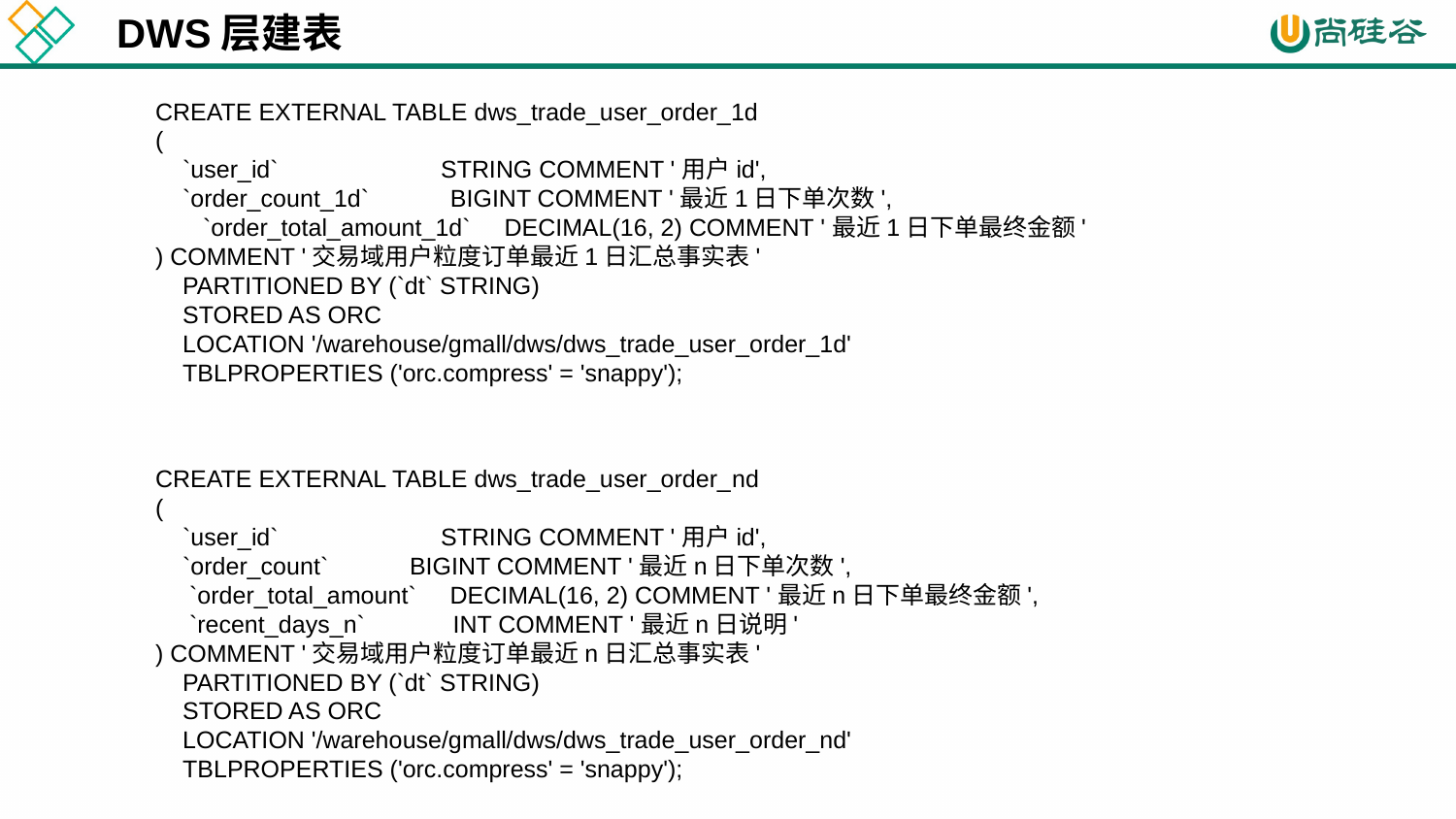

DWS层建表
CREATE EXTERNAL TABLE dws_trade_user_order_1d
(
    `user_id`                        STRING COMMENT '用户id',
    `order_count_1d`            BIGINT COMMENT '最近1日下单次数',
       `order_total_amount_1d`     DECIMAL(16, 2) COMMENT '最近1日下单最终金额'
) COMMENT '交易域用户粒度订单最近1日汇总事实表'
    PARTITIONED BY (`dt` STRING)
    STORED AS ORC
    LOCATION '/warehouse/gmall/dws/dws_trade_user_order_1d'
    TBLPROPERTIES ('orc.compress' = 'snappy');
CREATE EXTERNAL TABLE dws_trade_user_order_nd
(
    `user_id`                        STRING COMMENT '用户id',
    `order_count`            BIGINT COMMENT '最近n日下单次数',
     `order_total_amount`     DECIMAL(16, 2) COMMENT '最近n日下单最终金额',
     `recent_days_n`             INT COMMENT '最近n日说明'
) COMMENT '交易域用户粒度订单最近n日汇总事实表'
    PARTITIONED BY (`dt` STRING)
    STORED AS ORC
    LOCATION '/warehouse/gmall/dws/dws_trade_user_order_nd'
    TBLPROPERTIES ('orc.compress' = 'snappy');